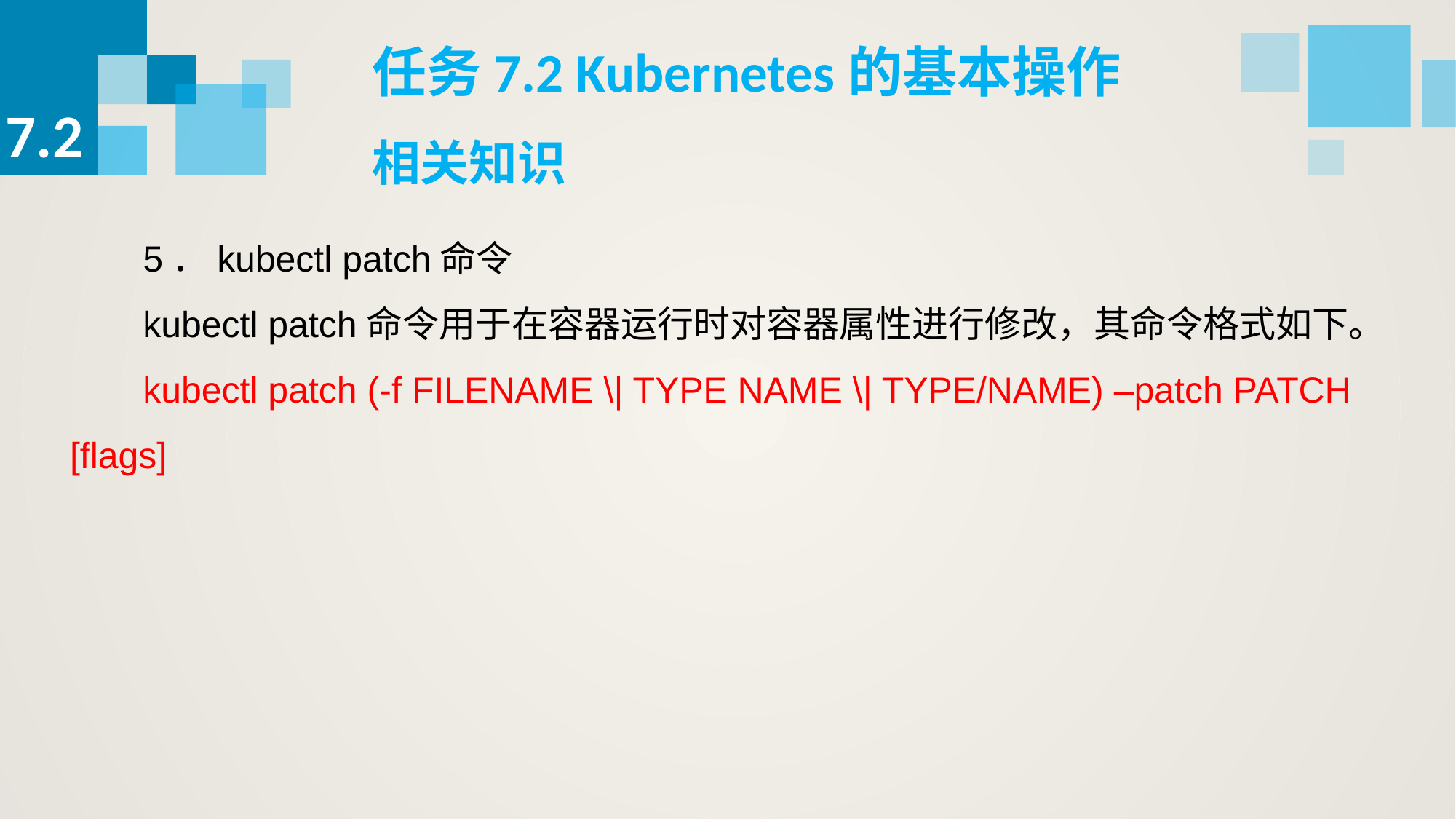

任务7.2 Kubernetes的基本操作
7.2
相关知识
5．kubectl patch命令
kubectl patch命令用于在容器运行时对容器属性进行修改，其命令格式如下。
kubectl patch (-f FILENAME \| TYPE NAME \| TYPE/NAME) –patch PATCH [flags]